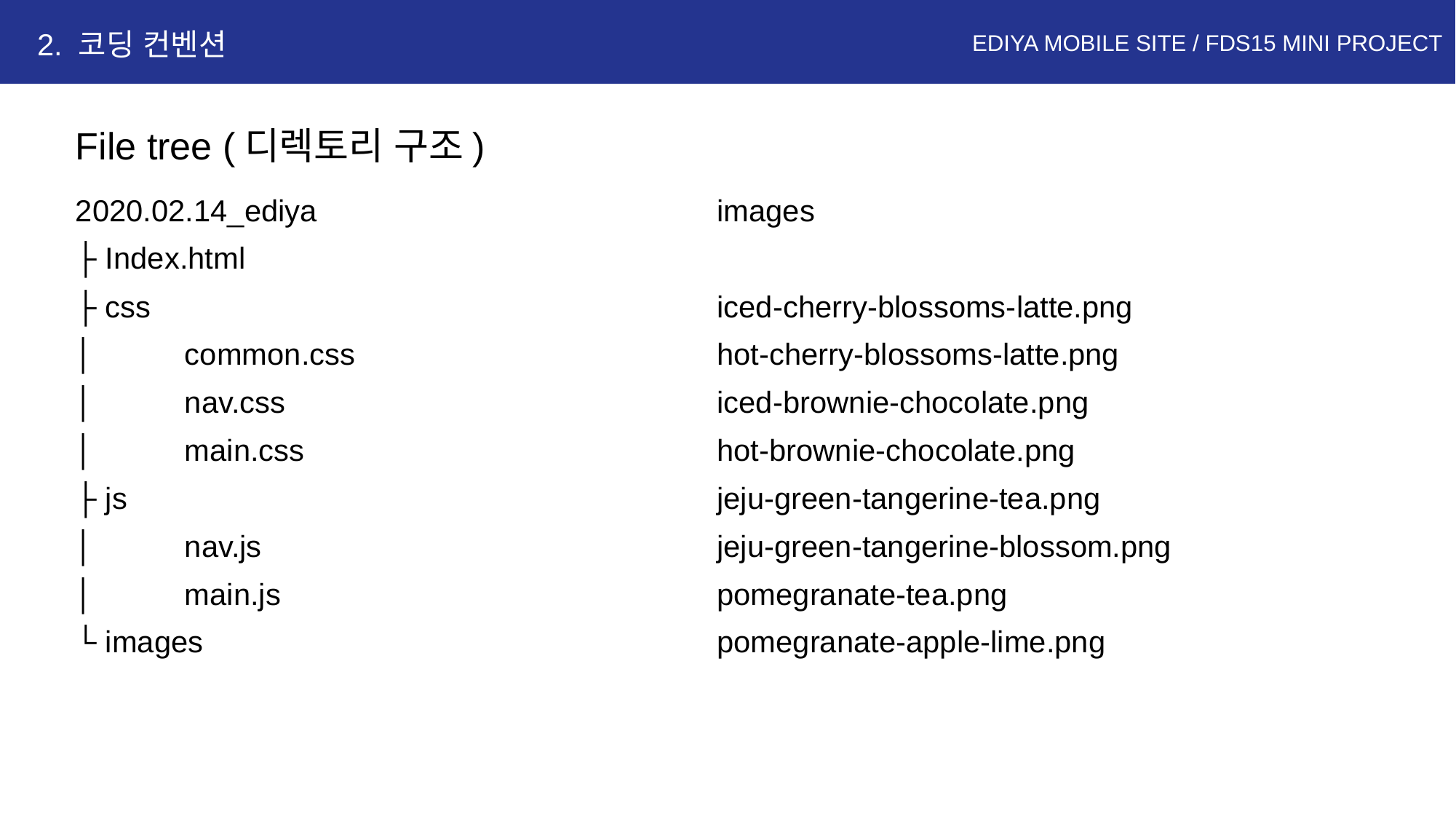

2. 코딩 컨벤션
File tree (디렉토리 구조)
2020.02.14_ediya
├ Index.html
├ css
│	common.css
│	nav.css
│	main.css
├ js
│	nav.js
│	main.js
└ images
images

iced-cherry-blossoms-latte.png
hot-cherry-blossoms-latte.png
iced-brownie-chocolate.png
hot-brownie-chocolate.png
jeju-green-tangerine-tea.png
jeju-green-tangerine-blossom.png
pomegranate-tea.png
pomegranate-apple-lime.png